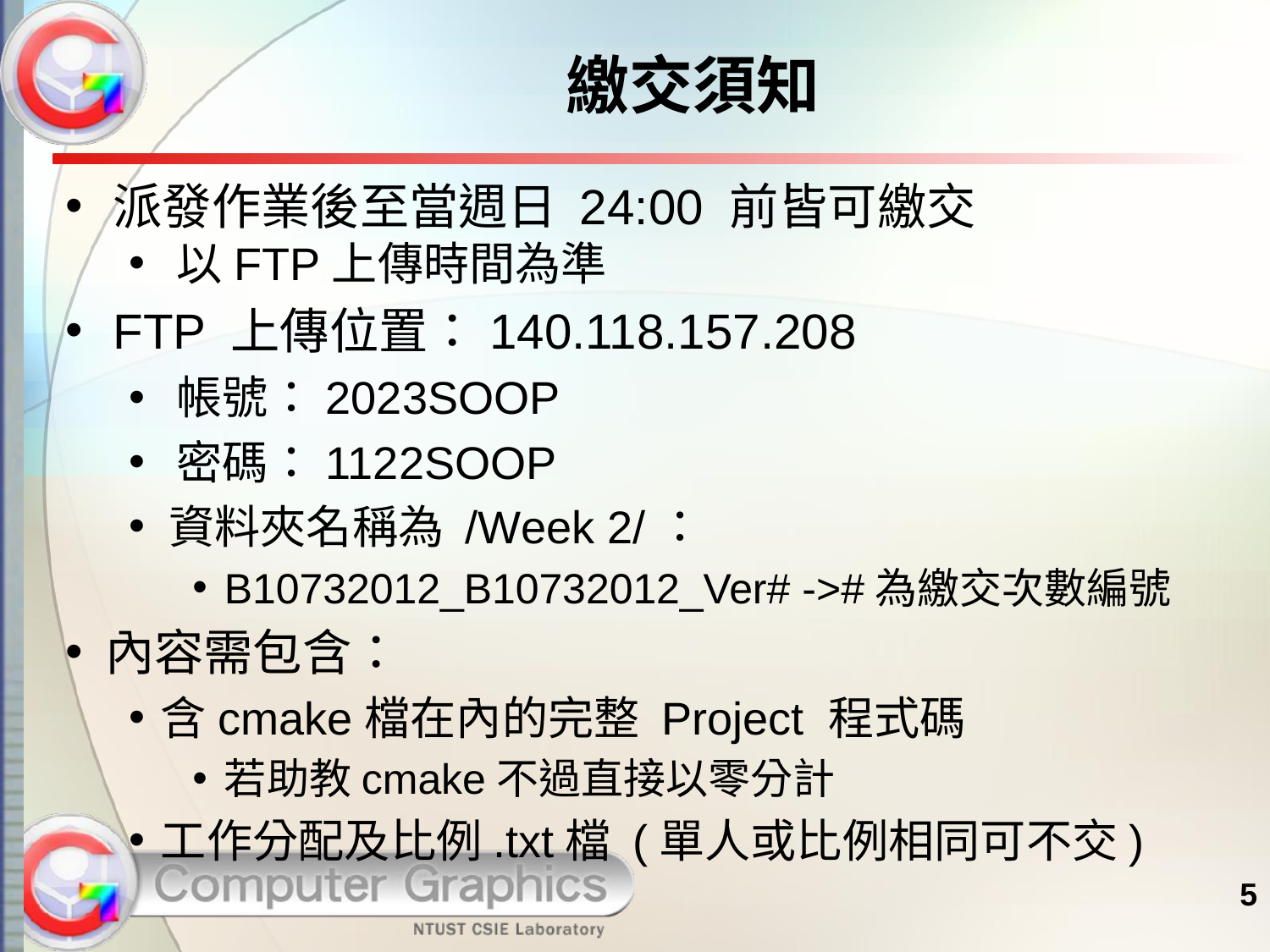

# 繳交須知
派發作業後至當週日 24:00 前皆可繳交
以FTP上傳時間為準
FTP 上傳位置：140.118.157.208
帳號：2023SOOP
密碼：1122SOOP
資料夾名稱為 /Week 2/：
B10732012_B10732012_Ver# ->#為繳交次數編號
內容需包含：
含cmake檔在內的完整 Project 程式碼
若助教cmake不過直接以零分計
工作分配及比例.txt檔 (單人或比例相同可不交)

5